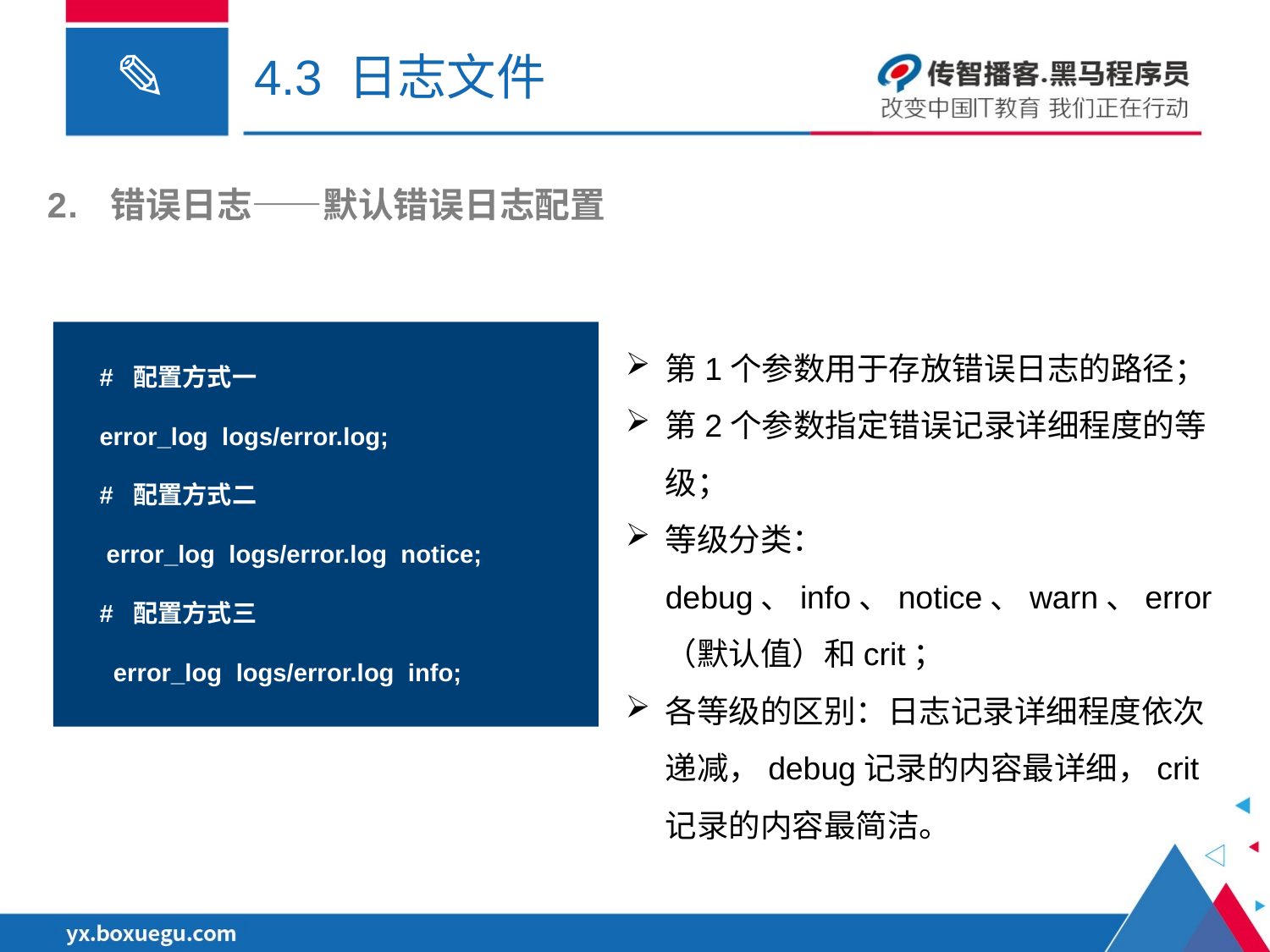

# 4.3 日志文件
错误日志——默认错误日志配置

#  配置方式一
error_log  logs/error.log;
#  配置方式二
 error_log  logs/error.log  notice;
#  配置方式三
  error_log  logs/error.log  info;
第1个参数用于存放错误日志的路径；
第2个参数指定错误记录详细程度的等级；
等级分类：debug、info、notice、warn、error（默认值）和crit；
各等级的区别：日志记录详细程度依次递减，debug记录的内容最详细，crit记录的内容最简洁。